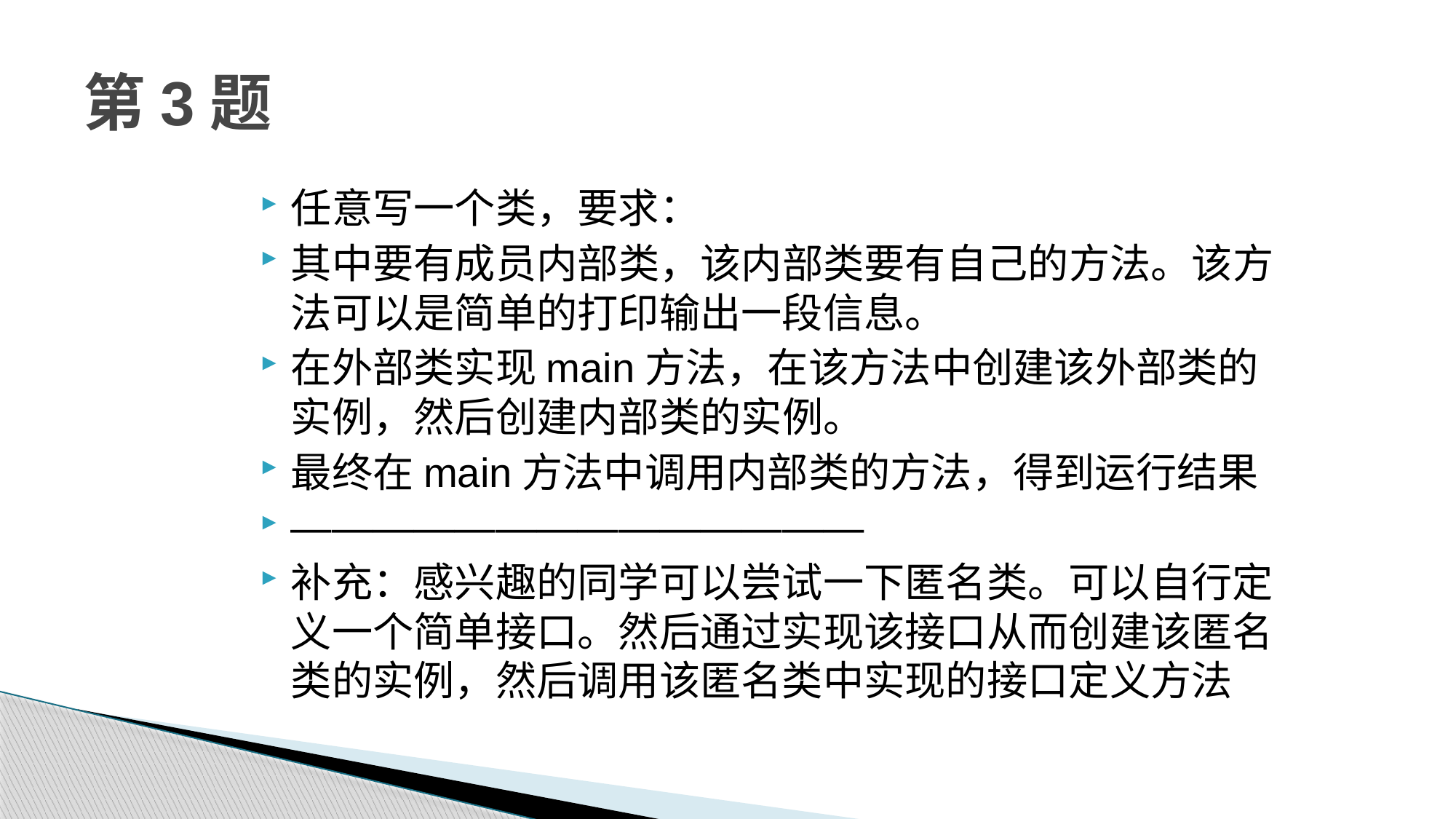

# 第3题
任意写一个类，要求：
其中要有成员内部类，该内部类要有自己的方法。该方法可以是简单的打印输出一段信息。
在外部类实现main方法，在该方法中创建该外部类的实例，然后创建内部类的实例。
最终在main方法中调用内部类的方法，得到运行结果
——————————————
补充：感兴趣的同学可以尝试一下匿名类。可以自行定义一个简单接口。然后通过实现该接口从而创建该匿名类的实例，然后调用该匿名类中实现的接口定义方法